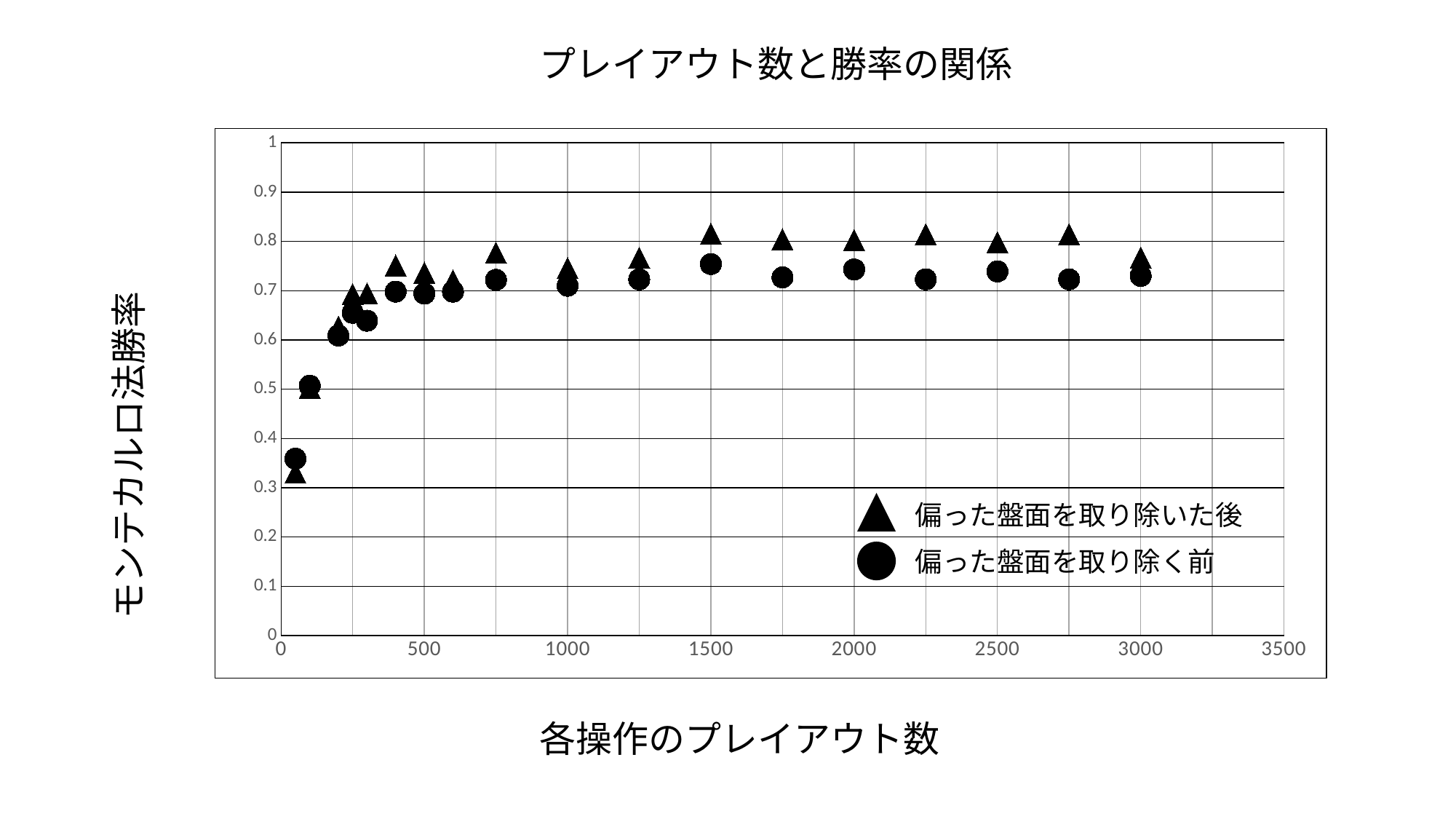

プレイアウト数と勝率の関係

### Chart

| Category | モンテカルロ勝率 | 偏りをなくした勝率 |
|---|---|---|
モンテカルロ法勝率

偏った盤面を取り除いた後
偏った盤面を取り除く前

各操作のプレイアウト数